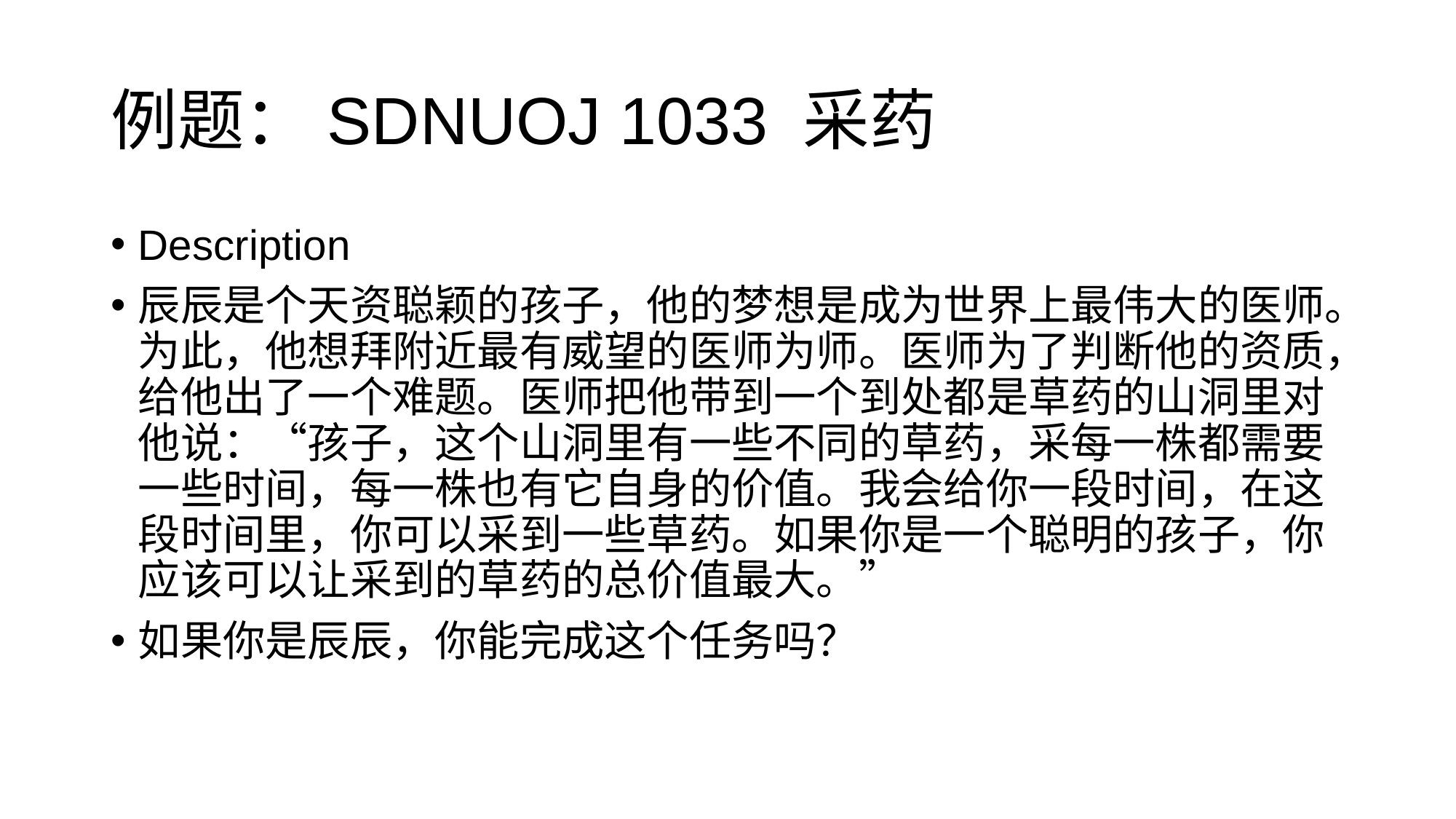

# 例题：SDNUOJ 1033 采药
Description
辰辰是个天资聪颖的孩子，他的梦想是成为世界上最伟大的医师。为此，他想拜附近最有威望的医师为师。医师为了判断他的资质，给他出了一个难题。医师把他带到一个到处都是草药的山洞里对他说：“孩子，这个山洞里有一些不同的草药，采每一株都需要一些时间，每一株也有它自身的价值。我会给你一段时间，在这段时间里，你可以采到一些草药。如果你是一个聪明的孩子，你应该可以让采到的草药的总价值最大。”
如果你是辰辰，你能完成这个任务吗？